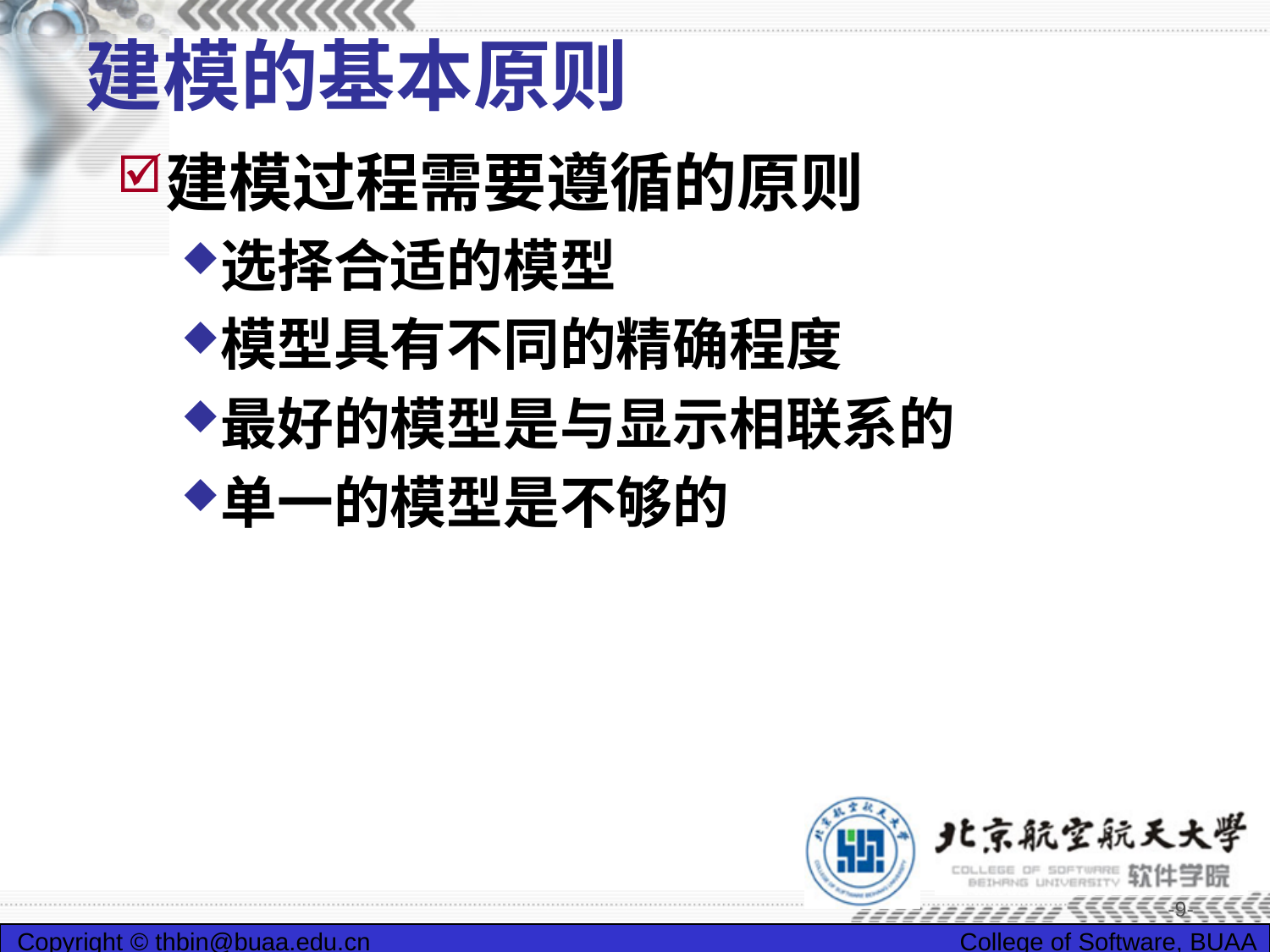

# 建模的基本原则
建模过程需要遵循的原则
选择合适的模型
模型具有不同的精确程度
最好的模型是与显示相联系的
单一的模型是不够的

-9-